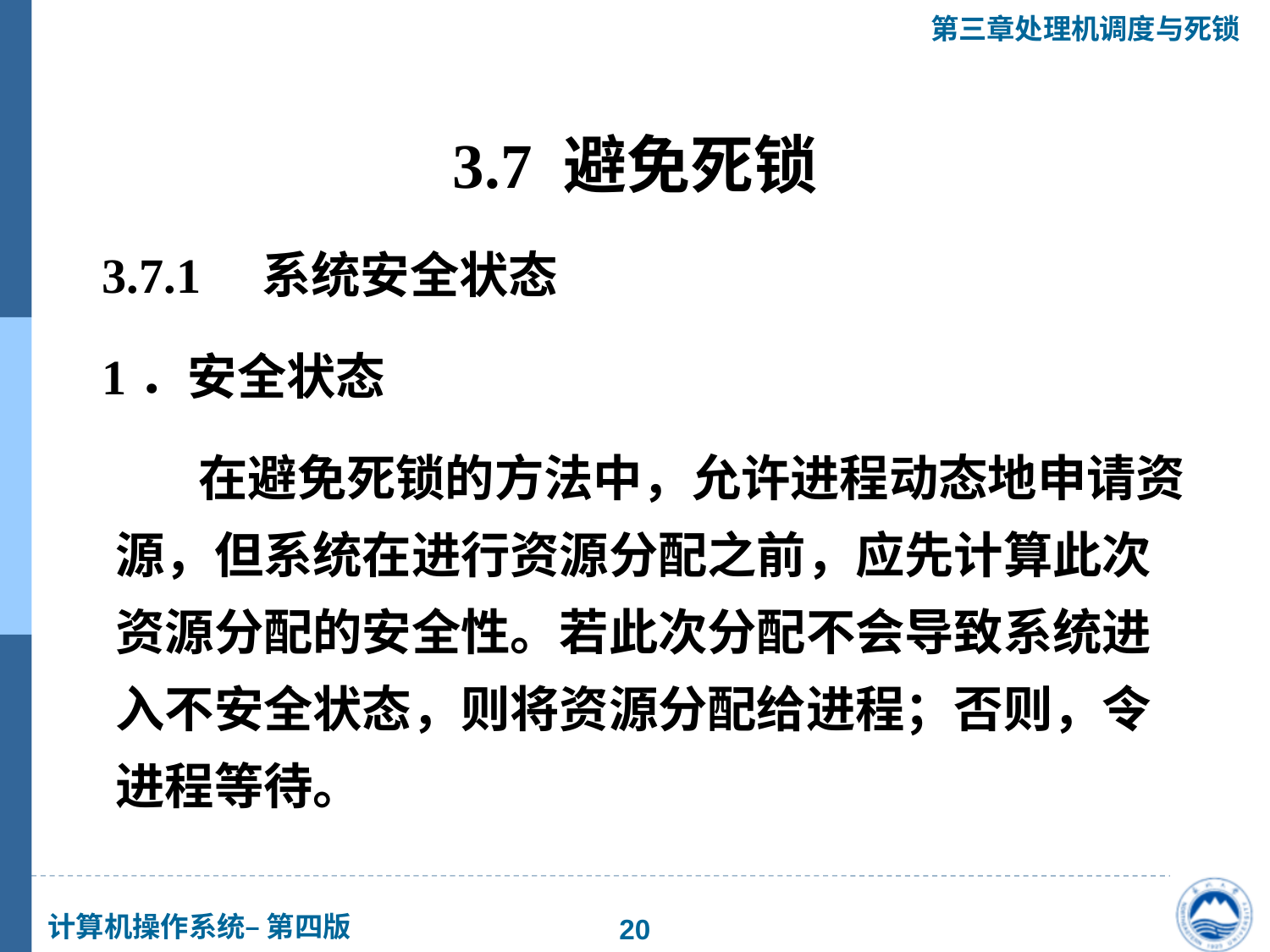

3.7 避免死锁
  3.7.1　系统安全状态
  1．安全状态
　　  在避免死锁的方法中，允许进程动态地申请资源，但系统在进行资源分配之前，应先计算此次资源分配的安全性。若此次分配不会导致系统进入不安全状态，则将资源分配给进程；否则，令进程等待。